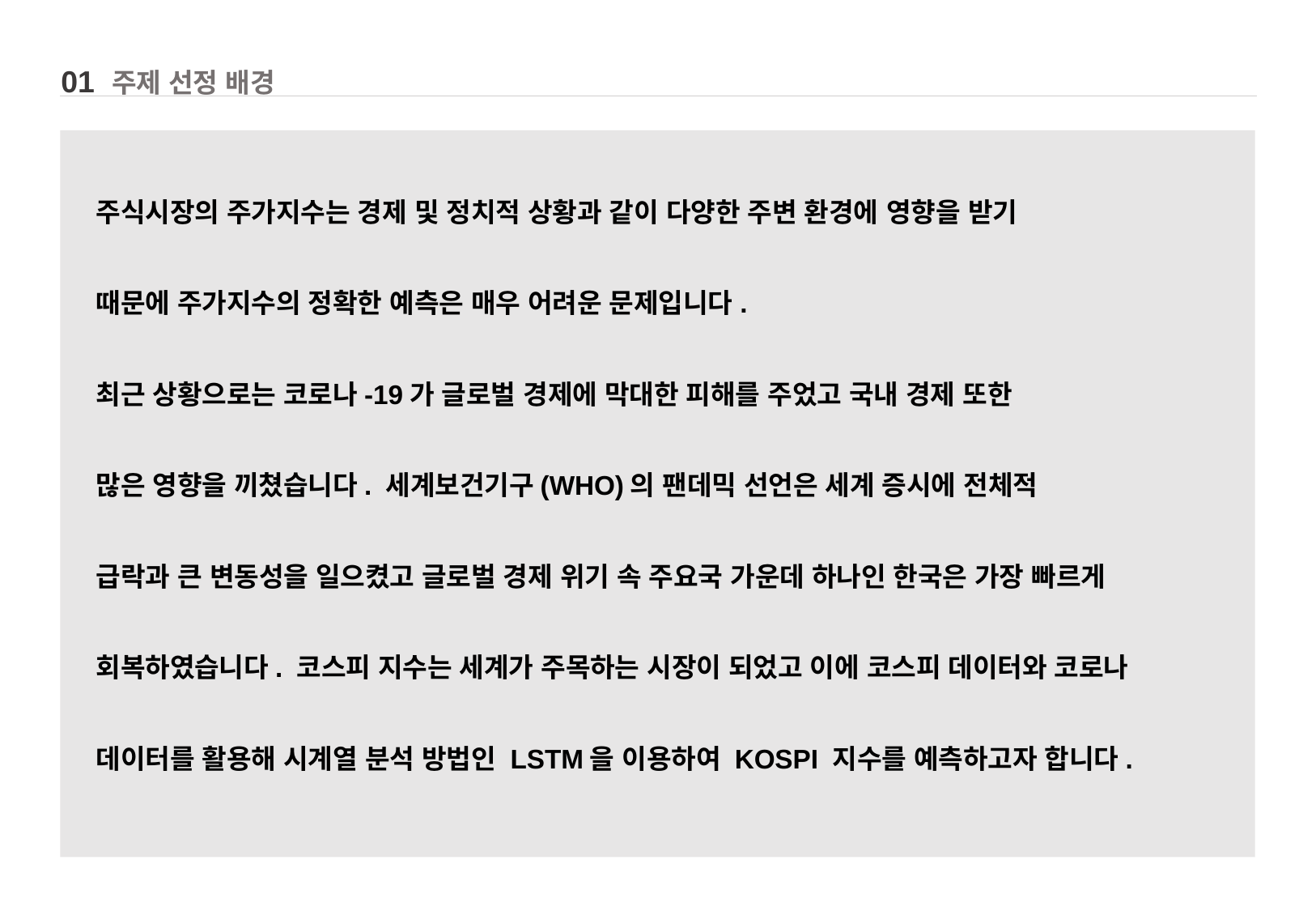

01 주제 선정 배경

주식시장의 주가지수는 경제 및 정치적 상황과 같이 다양한 주변 환경에 영향을 받기
때문에 주가지수의 정확한 예측은 매우 어려운 문제입니다.
최근 상황으로는 코로나-19가 글로벌 경제에 막대한 피해를 주었고 국내 경제 또한
많은 영향을 끼쳤습니다. 세계보건기구(WHO)의 팬데믹 선언은 세계 증시에 전체적
급락과 큰 변동성을 일으켰고 글로벌 경제 위기 속 주요국 가운데 하나인 한국은 가장 빠르게
회복하였습니다. 코스피 지수는 세계가 주목하는 시장이 되었고 이에 코스피 데이터와 코로나
데이터를 활용해 시계열 분석 방법인 LSTM을 이용하여 KOSPI 지수를 예측하고자 합니다.